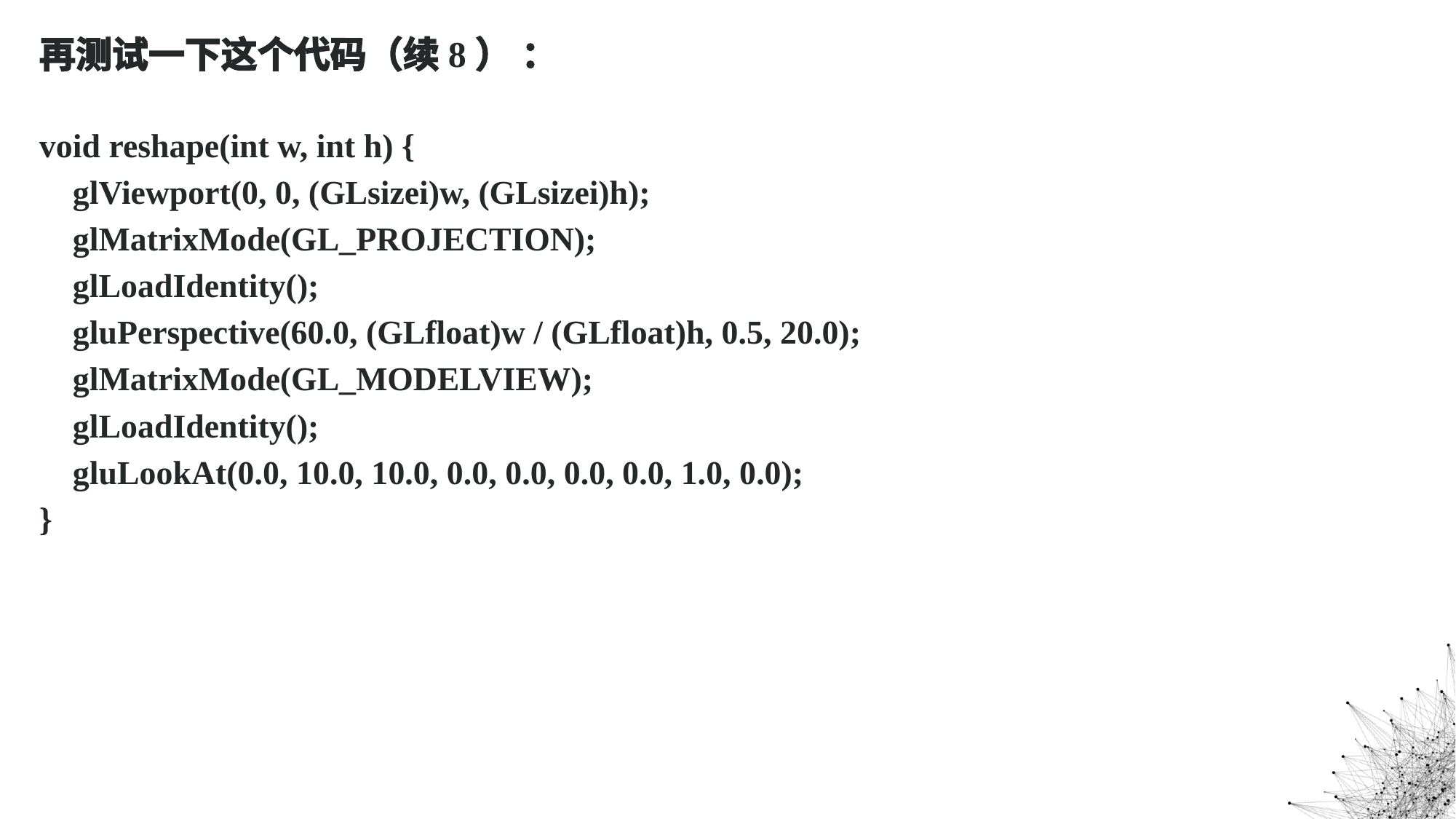

再测试一下这个代码（续8） ：

void reshape(int w, int h) {
    glViewport(0, 0, (GLsizei)w, (GLsizei)h);
    glMatrixMode(GL_PROJECTION);
    glLoadIdentity();
    gluPerspective(60.0, (GLfloat)w / (GLfloat)h, 0.5, 20.0);
    glMatrixMode(GL_MODELVIEW);
    glLoadIdentity();
    gluLookAt(0.0, 10.0, 10.0, 0.0, 0.0, 0.0, 0.0, 1.0, 0.0);
}